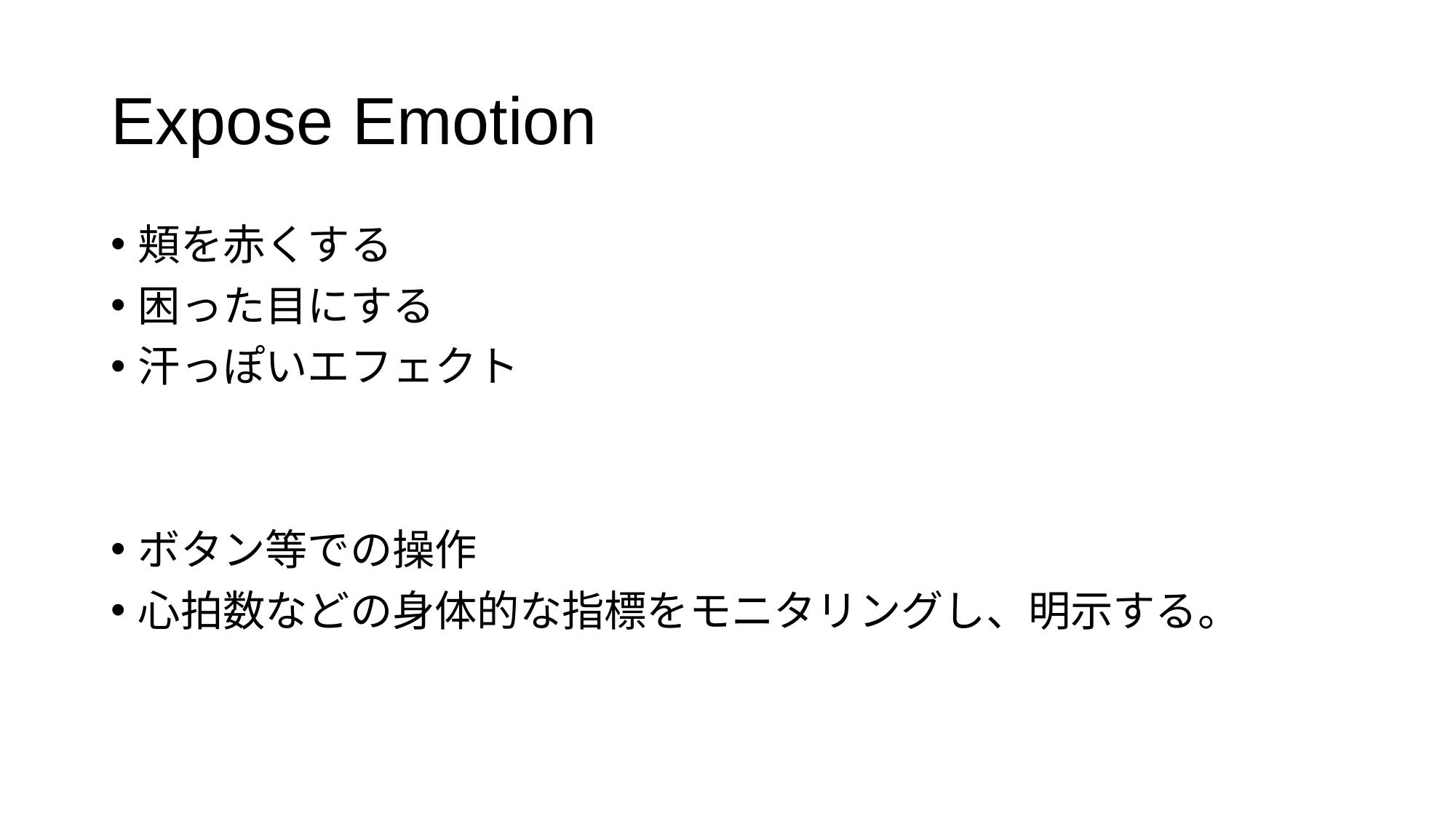

# Expose Emotion
頬を赤くする
困った目にする
汗っぽいエフェクト

ボタン等での操作
心拍数などの身体的な指標をモニタリングし、明示する。